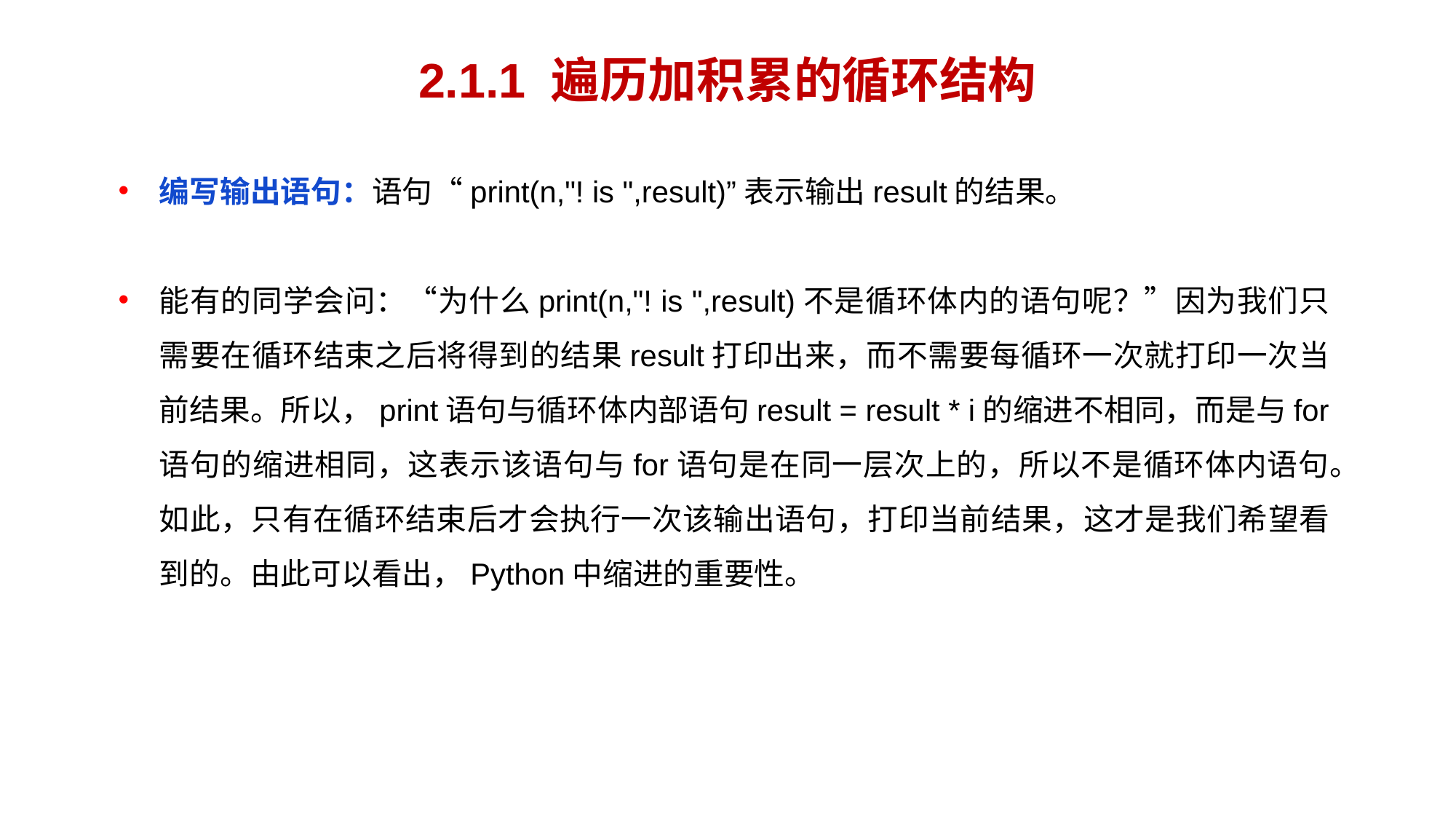

# 2.1.1 遍历加积累的循环结构
编写输出语句：语句“print(n,"! is ",result)”表示输出result的结果。

能有的同学会问：“为什么print(n,"! is ",result)不是循环体内的语句呢？”因为我们只需要在循环结束之后将得到的结果result打印出来，而不需要每循环一次就打印一次当前结果。所以，print语句与循环体内部语句result = result * i的缩进不相同，而是与for语句的缩进相同，这表示该语句与for语句是在同一层次上的，所以不是循环体内语句。如此，只有在循环结束后才会执行一次该输出语句，打印当前结果，这才是我们希望看到的。由此可以看出，Python中缩进的重要性。